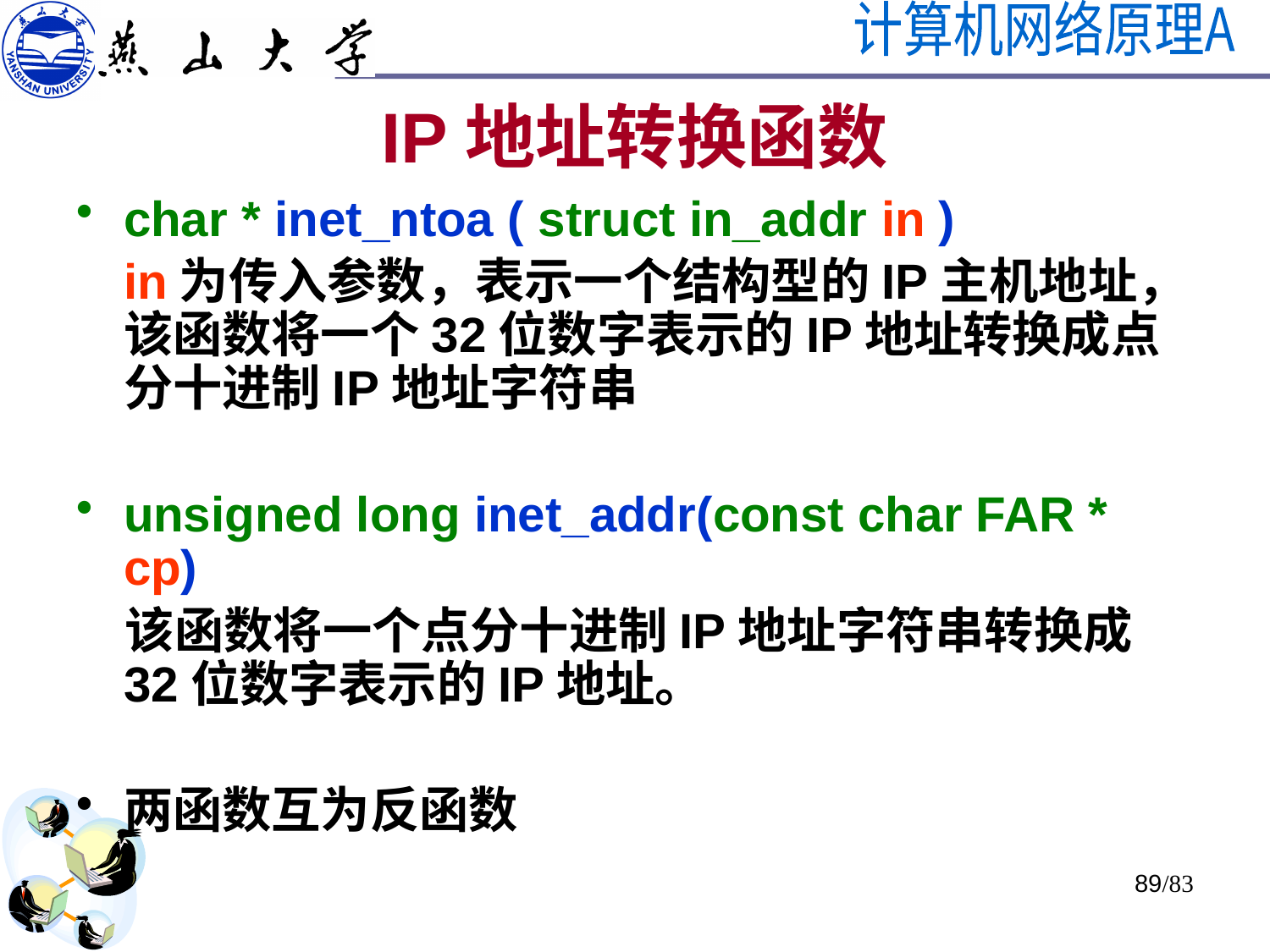

# IP地址转换函数
char * inet_ntoa ( struct in_addr in )
	in为传入参数，表示一个结构型的IP主机地址，该函数将一个32位数字表示的IP地址转换成点分十进制IP地址字符串

unsigned long inet_addr(const char FAR * cp)
　该函数将一个点分十进制IP地址字符串转换成32位数字表示的IP地址。

两函数互为反函数
89/83